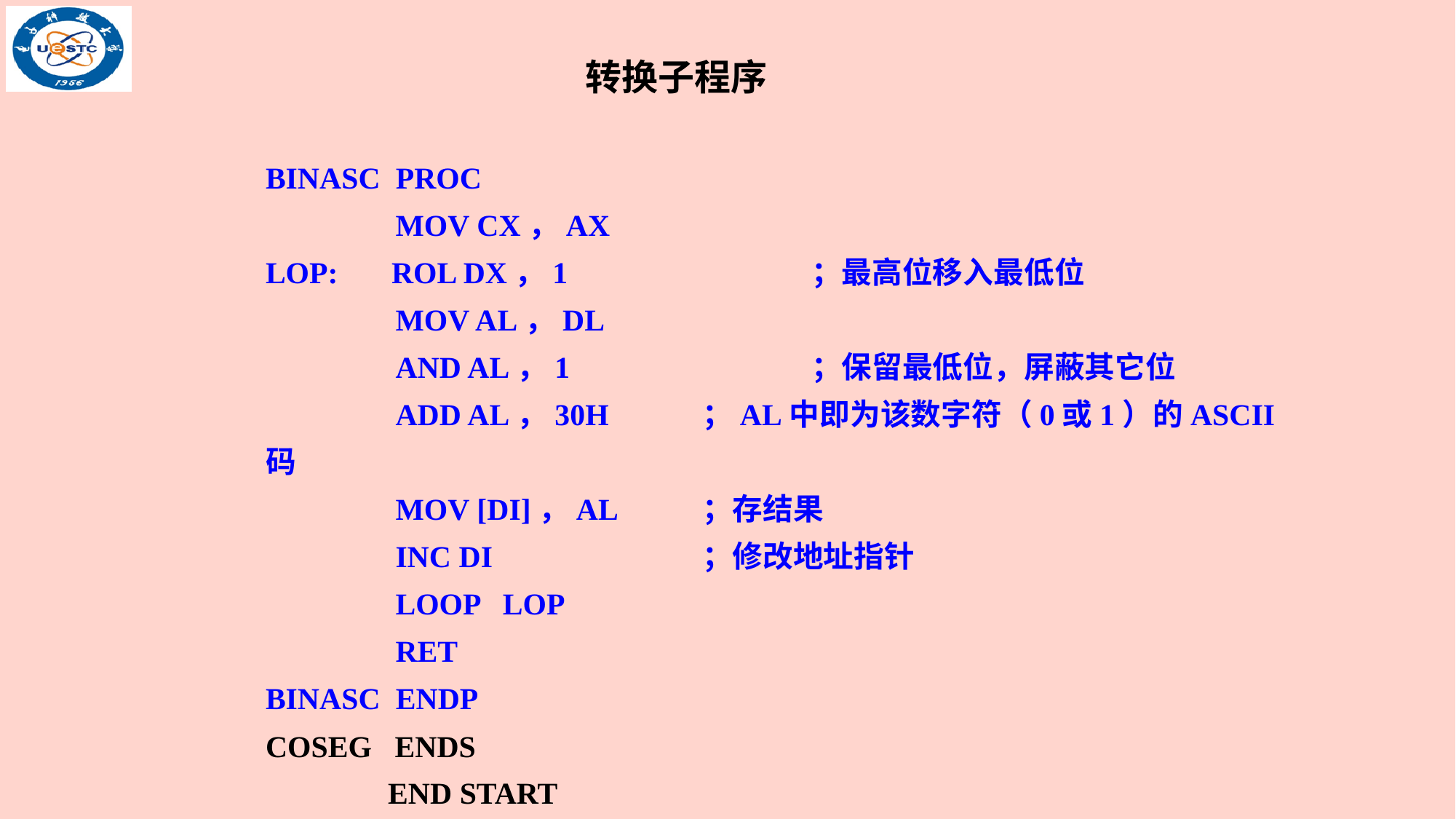

转换子程序
BINASC  PROC
                 MOV CX，AX
LOP:       ROL DX，1    		；最高位移入最低位
                 MOV AL，DL
                 AND AL，1    		；保留最低位，屏蔽其它位
                 ADD AL，30H  	；AL中即为该数字符（0或1）的ASCII码
                 MOV [DI]，AL 	；存结果
                 INC DI                	；修改地址指针
                 LOOP   LOP
                 RET
BINASC  ENDP
COSEG   ENDS
                END START